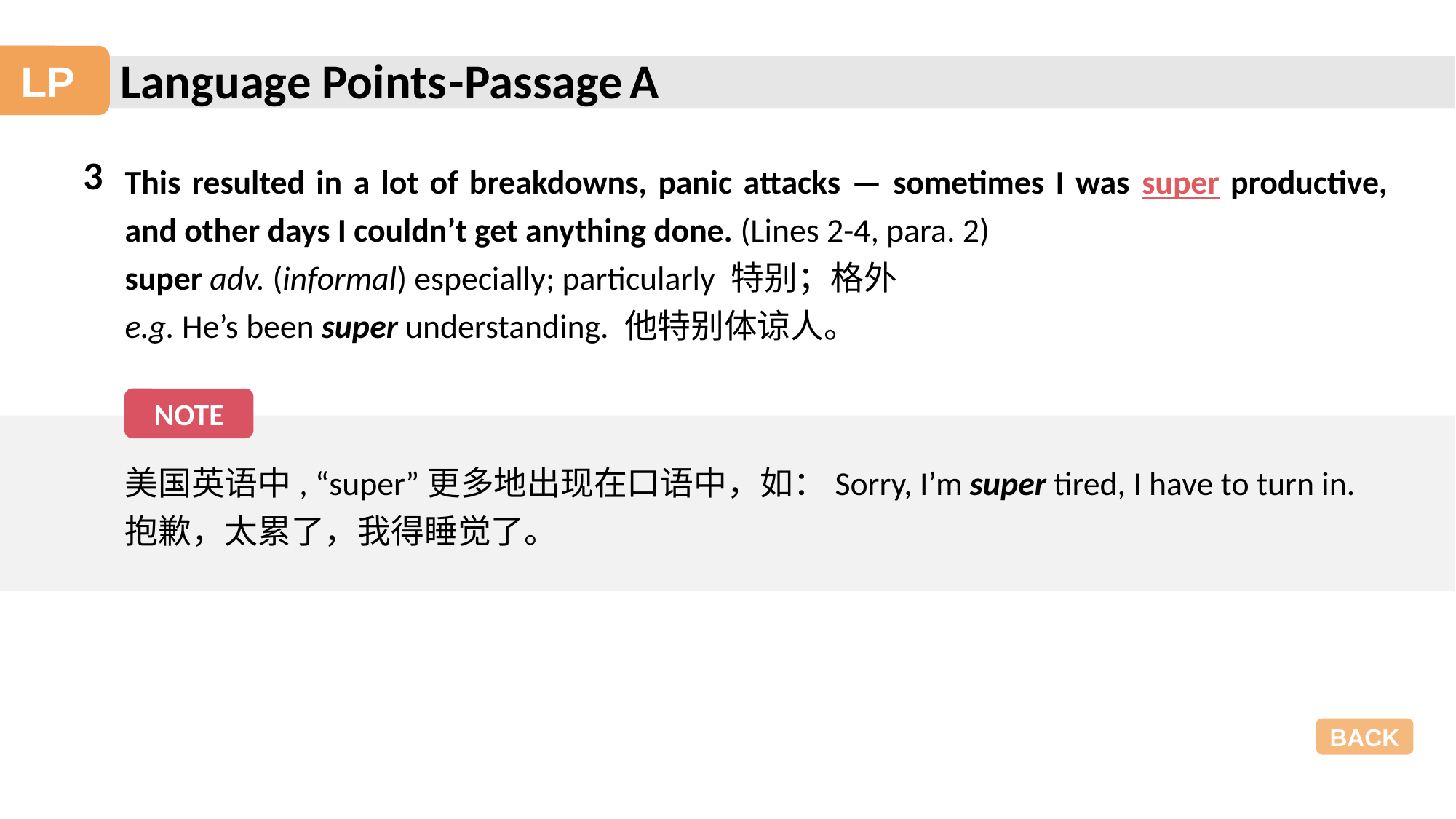

Language Points
-Passage A
LP

3
This resulted in a lot of breakdowns, panic attacks — sometimes I was super productive, and other days I couldn’t get anything done. (Lines 2-4, para. 2)
super adv. (informal) especially; particularly 特别；格外
e.g. He’s been super understanding. 他特别体谅人。
NOTE

美国英语中, “super”更多地出现在口语中，如：Sorry, I’m super tired, I have to turn in. 抱歉，太累了，我得睡觉了。
BACK